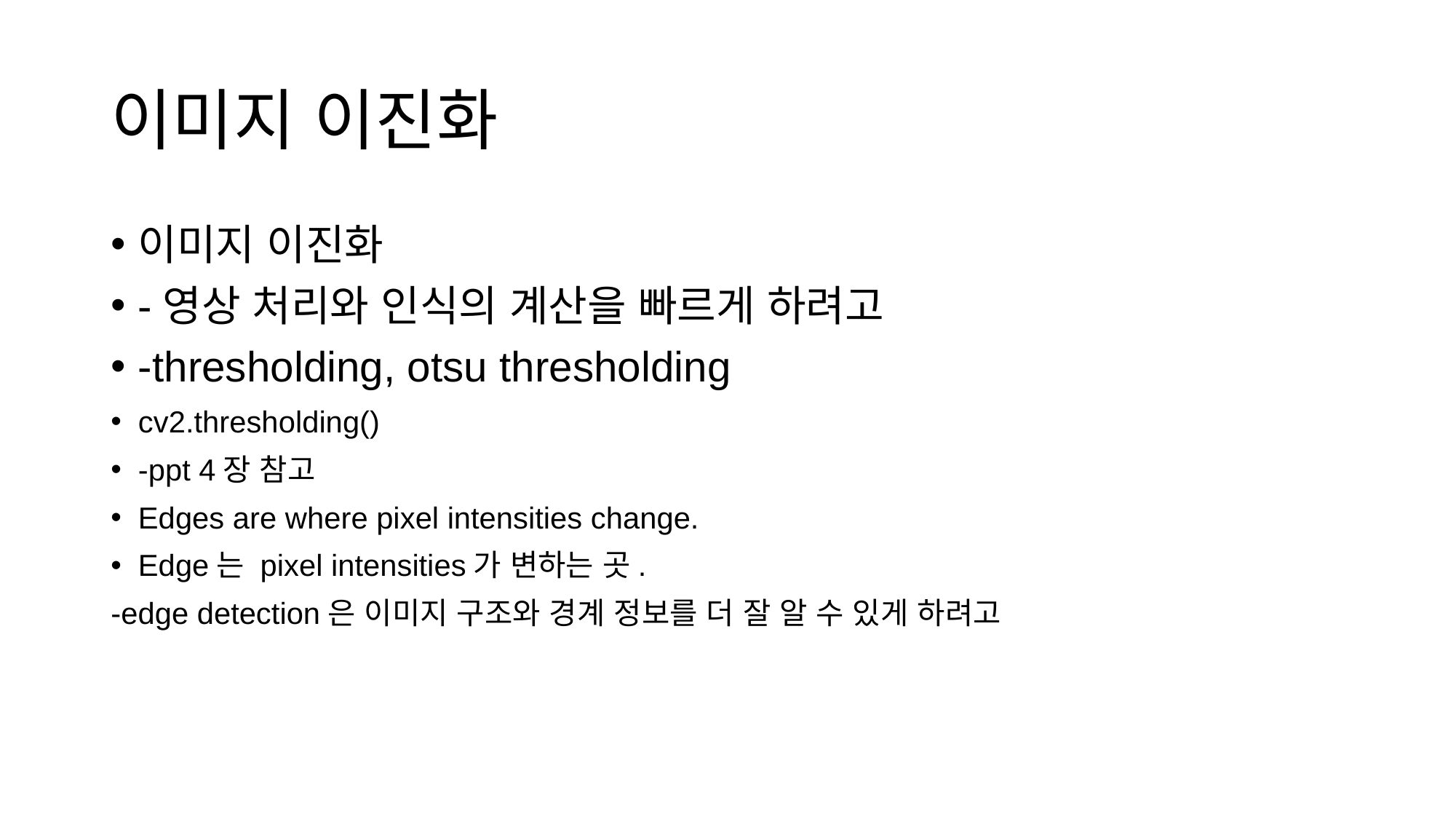

# 이미지 이진화
이미지 이진화
-영상 처리와 인식의 계산을 빠르게 하려고
-thresholding, otsu thresholding
cv2.thresholding()
-ppt 4장 참고
Edges are where pixel intensities change.
Edge는 pixel intensities가 변하는 곳.
-edge detection은 이미지 구조와 경계 정보를 더 잘 알 수 있게 하려고